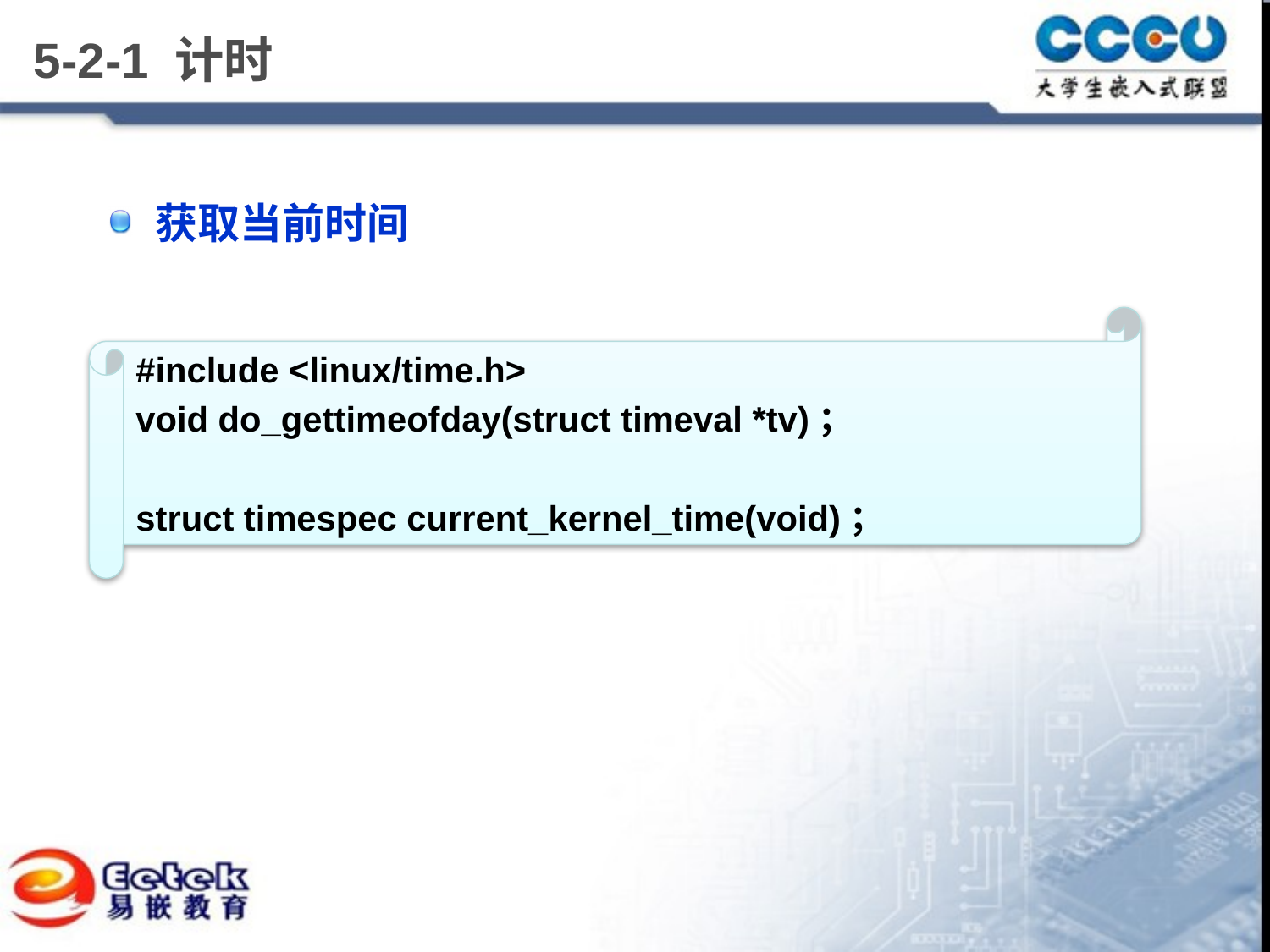

# 5-2-1 计时
获取当前时间

#include <linux/time.h>
void do_gettimeofday(struct timeval *tv)；

struct timespec current_kernel_time(void)；